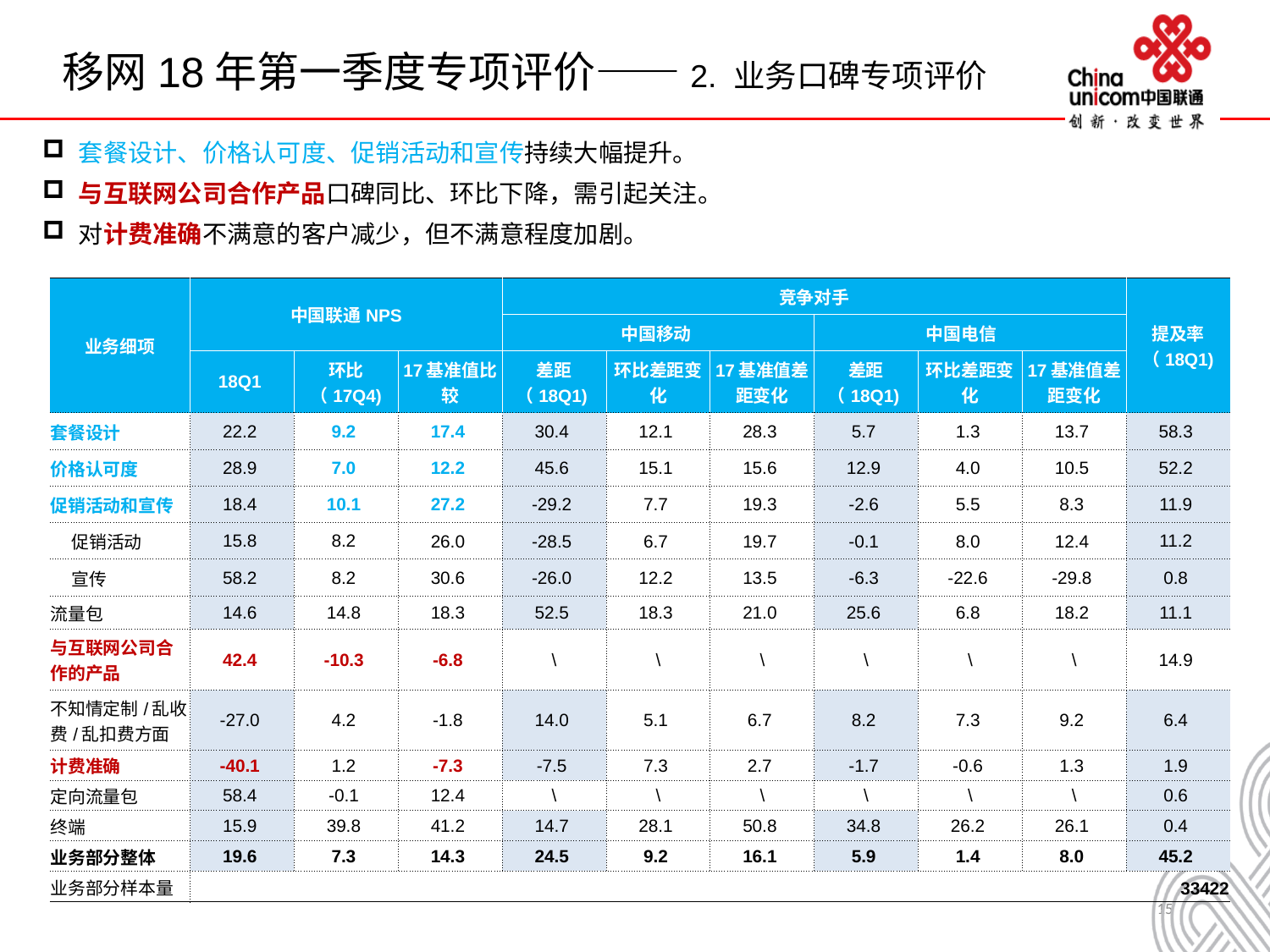

# 移网18年第一季度专项评价——2. 业务口碑专项评价
 套餐设计、价格认可度、促销活动和宣传持续大幅提升。
 与互联网公司合作产品口碑同比、环比下降，需引起关注。
 对计费准确不满意的客户减少，但不满意程度加剧。
| 业务细项 | 中国联通NPS |  |  | 竞争对手 |  |  |  |  |  | 提及率（18Q1) |
| --- | --- | --- | --- | --- | --- | --- | --- | --- | --- | --- |
|  |  |  |  | 中国移动 |  |  | 中国电信 |  |  |  |
|  | 18Q1 | 环比 （17Q4) | 17基准值比较 | 差距（18Q1) | 环比差距变化 | 17基准值差距变化 | 差距（18Q1) | 环比差距变化 | 17基准值差距变化 |  |
| 套餐设计 | 22.2 | 9.2 | 17.4 | 30.4 | 12.1 | 28.3 | 5.7 | 1.3 | 13.7 | 58.3 |
| 价格认可度 | 28.9 | 7.0 | 12.2 | 45.6 | 15.1 | 15.6 | 12.9 | 4.0 | 10.5 | 52.2 |
| 促销活动和宣传 | 18.4 | 10.1 | 27.2 | -29.2 | 7.7 | 19.3 | -2.6 | 5.5 | 8.3 | 11.9 |
| 促销活动 | 15.8 | 8.2 | 26.0 | -28.5 | 6.7 | 19.7 | -0.1 | 8.0 | 12.4 | 11.2 |
| 宣传 | 58.2 | 8.2 | 30.6 | -26.0 | 12.2 | 13.5 | -6.3 | -22.6 | -29.8 | 0.8 |
| 流量包 | 14.6 | 14.8 | 18.3 | 52.5 | 18.3 | 21.0 | 25.6 | 6.8 | 18.2 | 11.1 |
| 与互联网公司合作的产品 | 42.4 | -10.3 | -6.8 | \ | \ | \ | \ | \ | \ | 14.9 |
| 不知情定制/乱收费/乱扣费方面 | -27.0 | 4.2 | -1.8 | 14.0 | 5.1 | 6.7 | 8.2 | 7.3 | 9.2 | 6.4 |
| 计费准确 | -40.1 | 1.2 | -7.3 | -7.5 | 7.3 | 2.7 | -1.7 | -0.6 | 1.3 | 1.9 |
| 定向流量包 | 58.4 | -0.1 | 12.4 | \ | \ | \ | \ | \ | \ | 0.6 |
| 终端 | 15.9 | 39.8 | 41.2 | 14.7 | 28.1 | 50.8 | 34.8 | 26.2 | 26.1 | 0.4 |
| 业务部分整体 | 19.6 | 7.3 | 14.3 | 24.5 | 9.2 | 16.1 | 5.9 | 1.4 | 8.0 | 45.2 |
| 业务部分样本量 | 33422 |  |  |  |  |  |  |  |  |  |